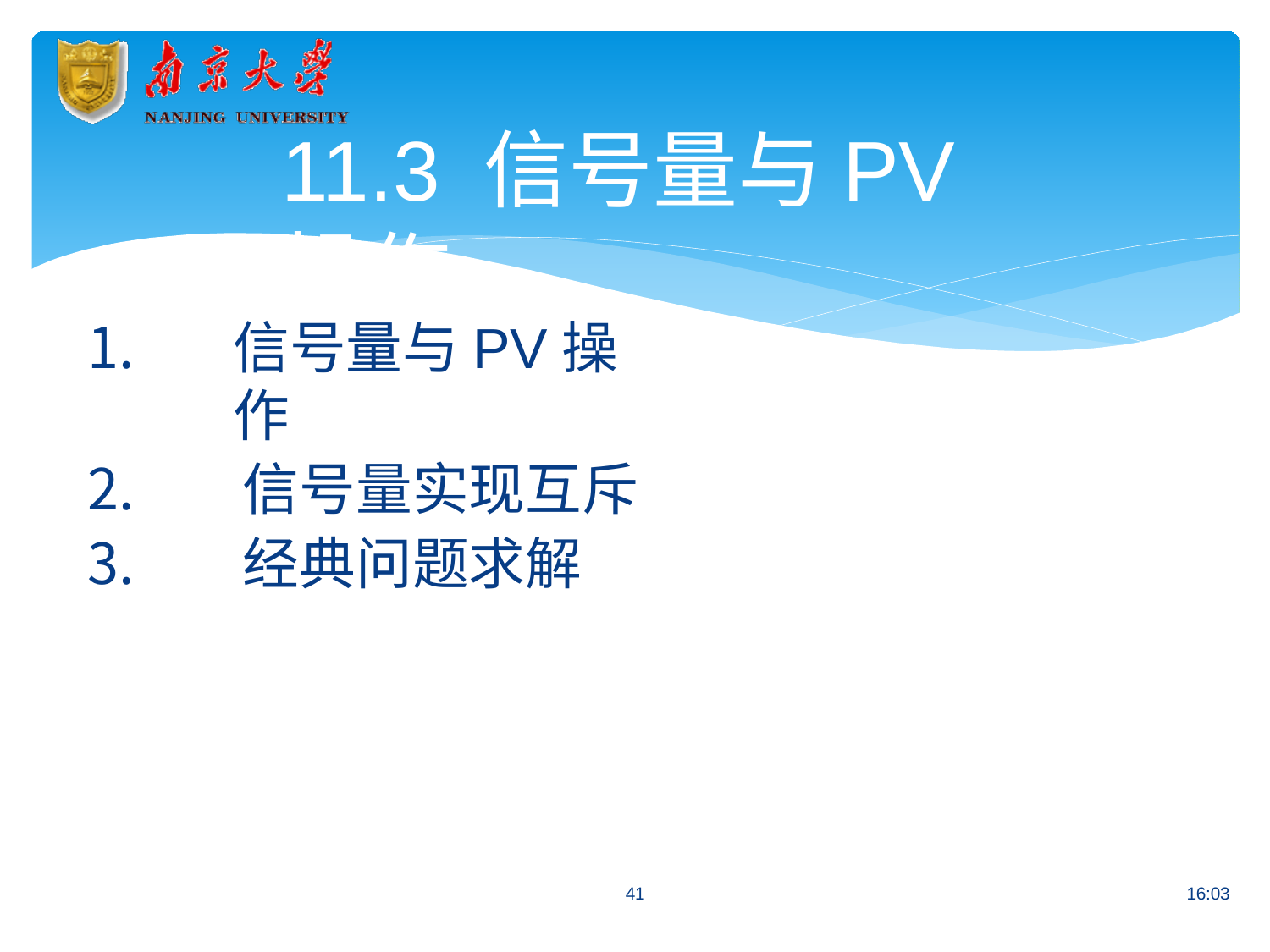

# 11.3 信号量与PV操作

信号量与PV操作
信号量实现互斥
经典问题求解
41
16:03